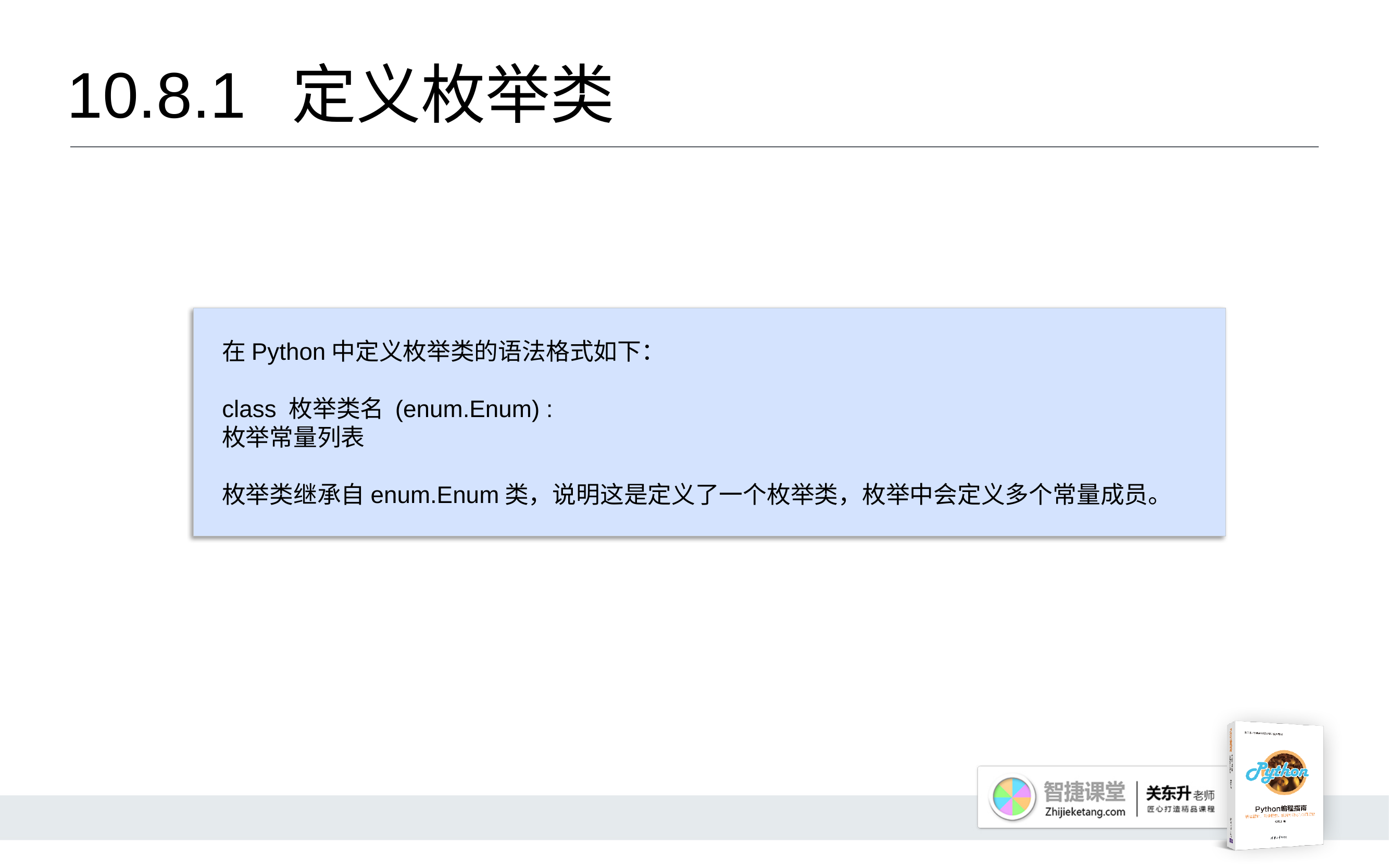

# 10.8.1 	定义枚举类
在Python中定义枚举类的语法格式如下：

class 枚举类名 (enum.Enum) :
枚举常量列表

枚举类继承自enum.Enum类，说明这是定义了一个枚举类，枚举中会定义多个常量成员。